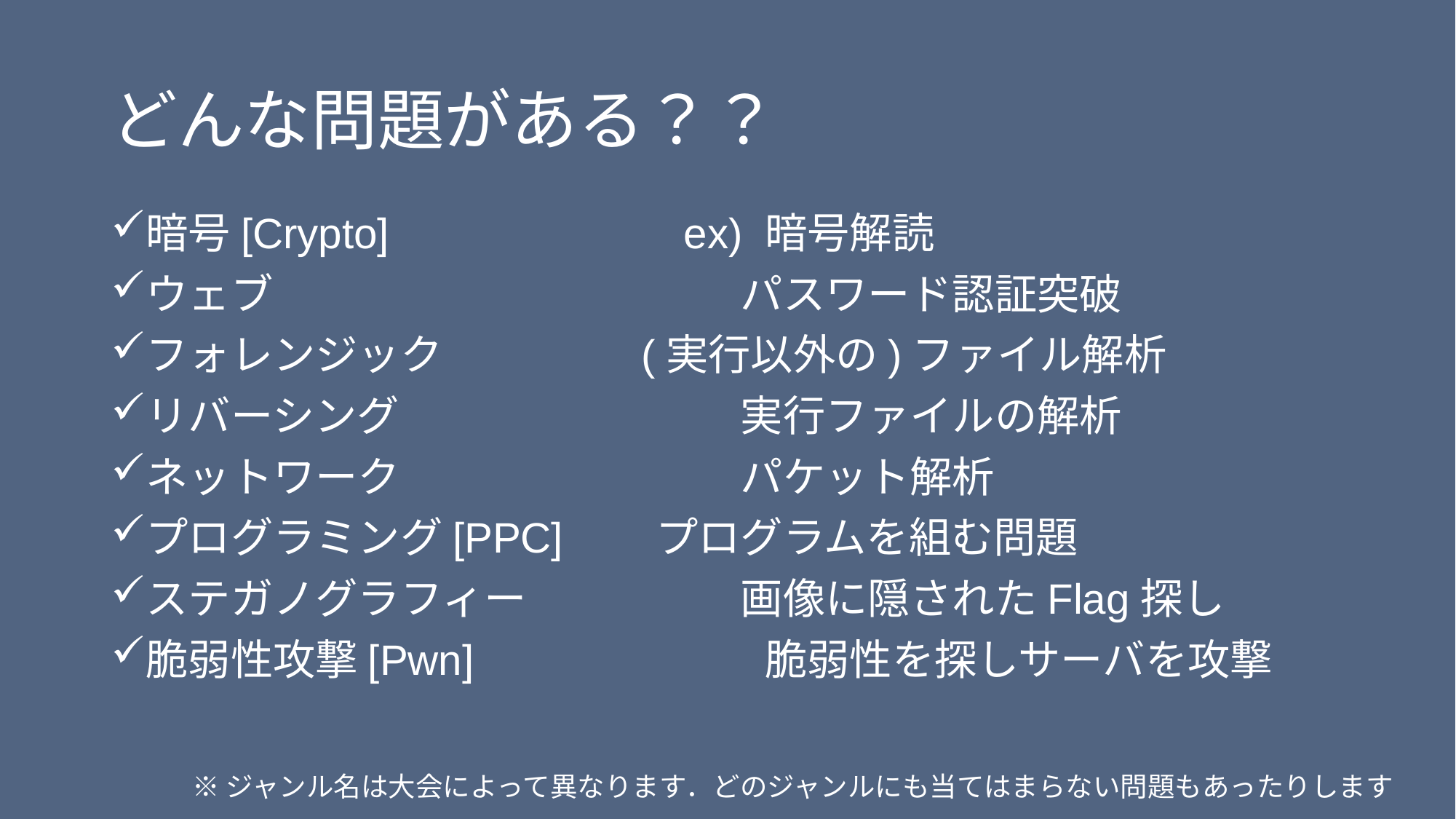

# どんな問題がある？？
暗号[Crypto]			ex) 暗号解読
ウェブ				      パスワード認証突破
フォレンジック		      (実行以外の)ファイル解析
リバーシング			      実行ファイルの解析
ネットワーク			      パケット解析
プログラミング[PPC]	      プログラムを組む問題
ステガノグラフィー		      画像に隠されたFlag探し
脆弱性攻撃[Pwn]		      脆弱性を探しサーバを攻撃
※ジャンル名は大会によって異なります．どのジャンルにも当てはまらない問題もあったりします